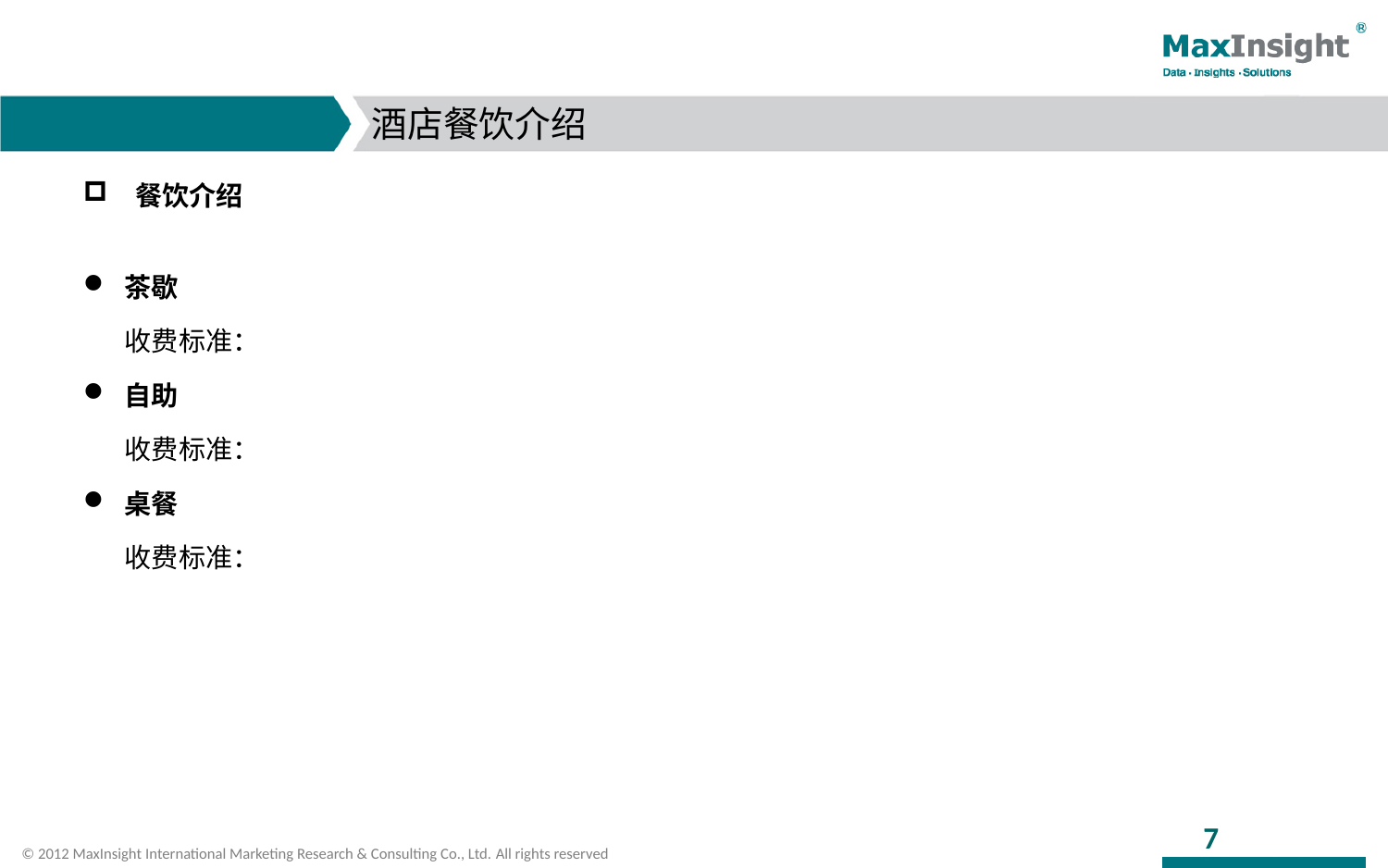

# 酒店餐饮介绍
餐饮介绍

茶歇
收费标准：
自助
收费标准：
桌餐
收费标准：